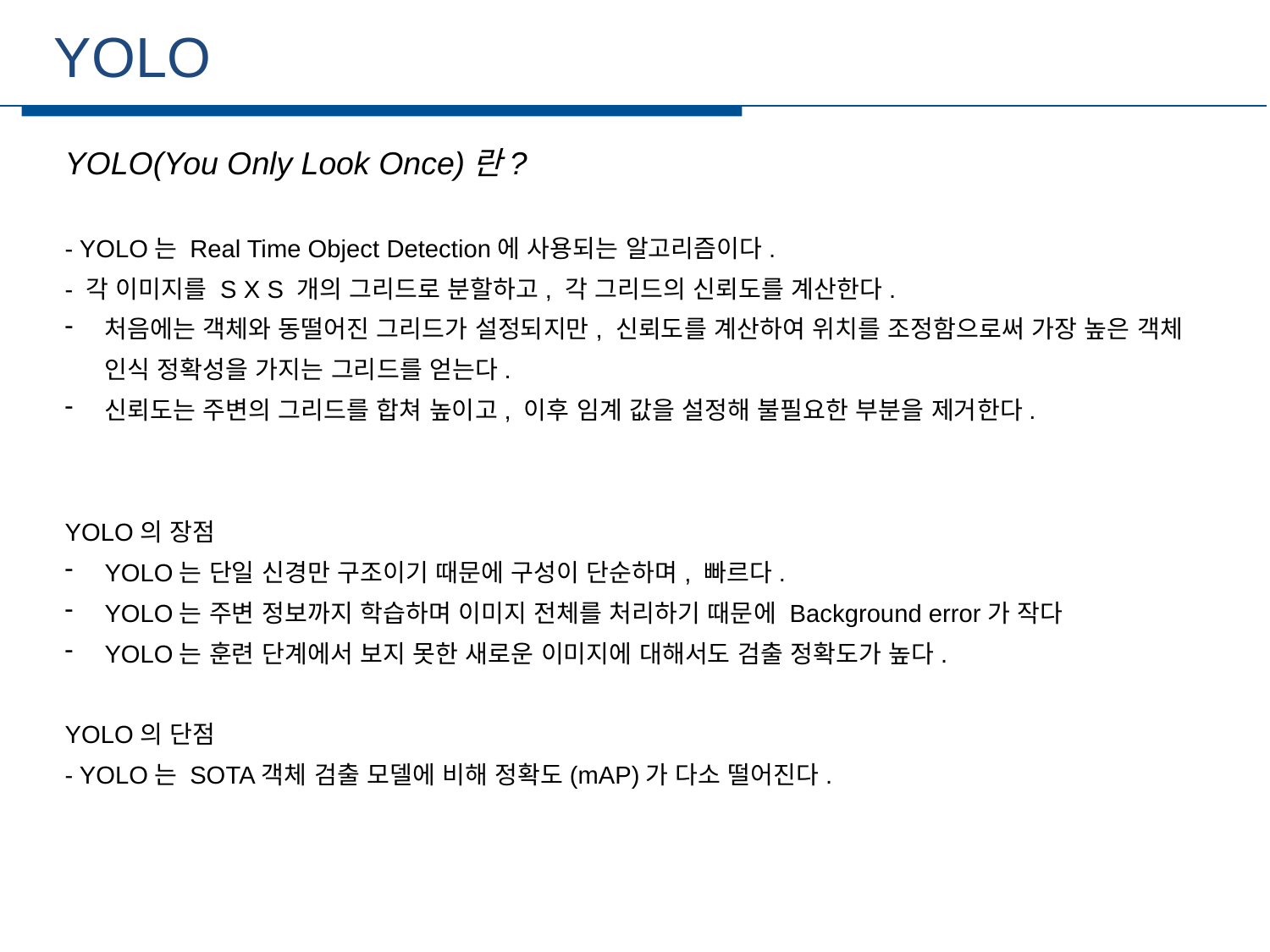

YOLO
세부일정

YOLO(You Only Look Once)란?

- YOLO는 Real Time Object Detection에 사용되는 알고리즘이다.
- 각 이미지를 S X S 개의 그리드로 분할하고, 각 그리드의 신뢰도를 계산한다.
처음에는 객체와 동떨어진 그리드가 설정되지만, 신뢰도를 계산하여 위치를 조정함으로써 가장 높은 객체 인식 정확성을 가지는 그리드를 얻는다.
신뢰도는 주변의 그리드를 합쳐 높이고, 이후 임계 값을 설정해 불필요한 부분을 제거한다.

YOLO의 장점
YOLO는 단일 신경만 구조이기 때문에 구성이 단순하며, 빠르다.
YOLO는 주변 정보까지 학습하며 이미지 전체를 처리하기 때문에 Background error가 작다
YOLO는 훈련 단계에서 보지 못한 새로운 이미지에 대해서도 검출 정확도가 높다.

YOLO의 단점
- YOLO는 SOTA객체 검출 모델에 비해 정확도(mAP)가 다소 떨어진다.